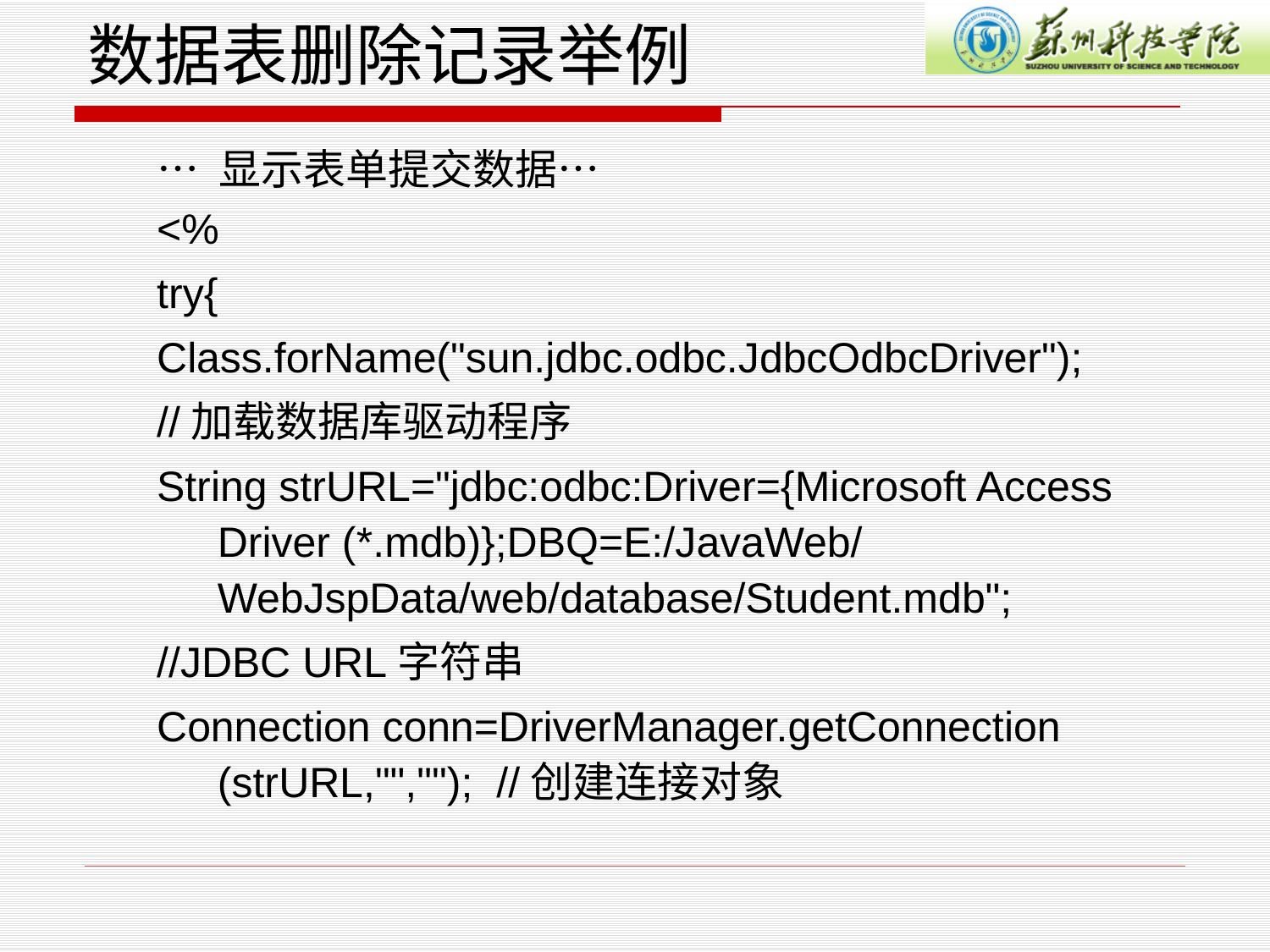

# 数据表删除记录举例
… 显示表单提交数据…
<%
try{
Class.forName("sun.jdbc.odbc.JdbcOdbcDriver");
//加载数据库驱动程序
String strURL="jdbc:odbc:Driver={Microsoft Access Driver (*.mdb)};DBQ=E:/JavaWeb/ WebJspData/web/database/Student.mdb";
//JDBC URL字符串
Connection conn=DriverManager.getConnection (strURL,"","");  //创建连接对象